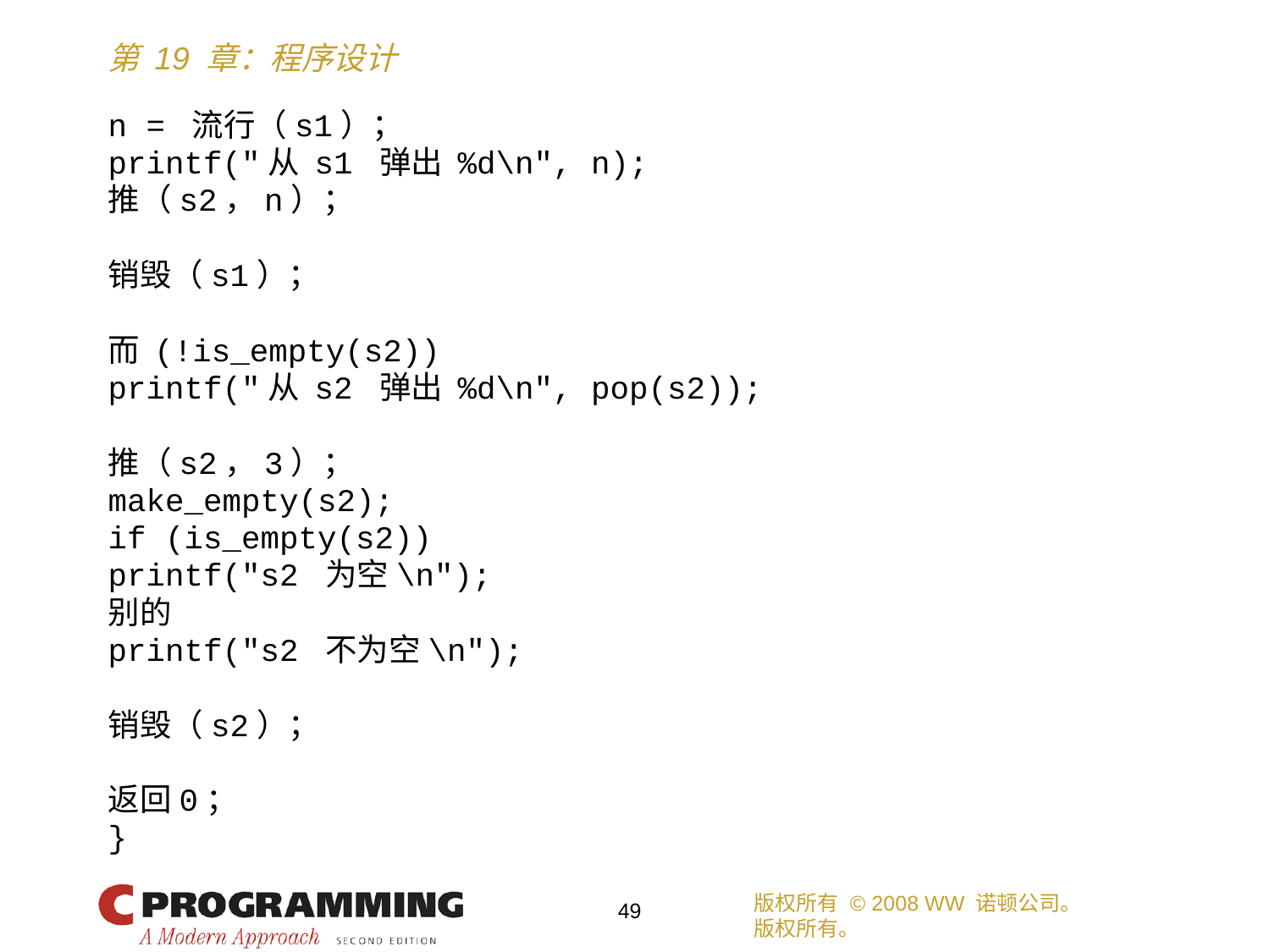

n = 流行（s1）；
printf("从 s1 弹出 %d\n", n);
推（s2，n）；

销毁（s1）；

而 (!is_empty(s2))
printf("从 s2 弹出 %d\n", pop(s2));

推（s2，3）；
make_empty(s2);
if (is_empty(s2))
printf("s2 为空\n");
别的
printf("s2 不为空\n");

销毁（s2）；

返回0；
}
版权所有 © 2008 WW 诺顿公司。
版权所有。
49